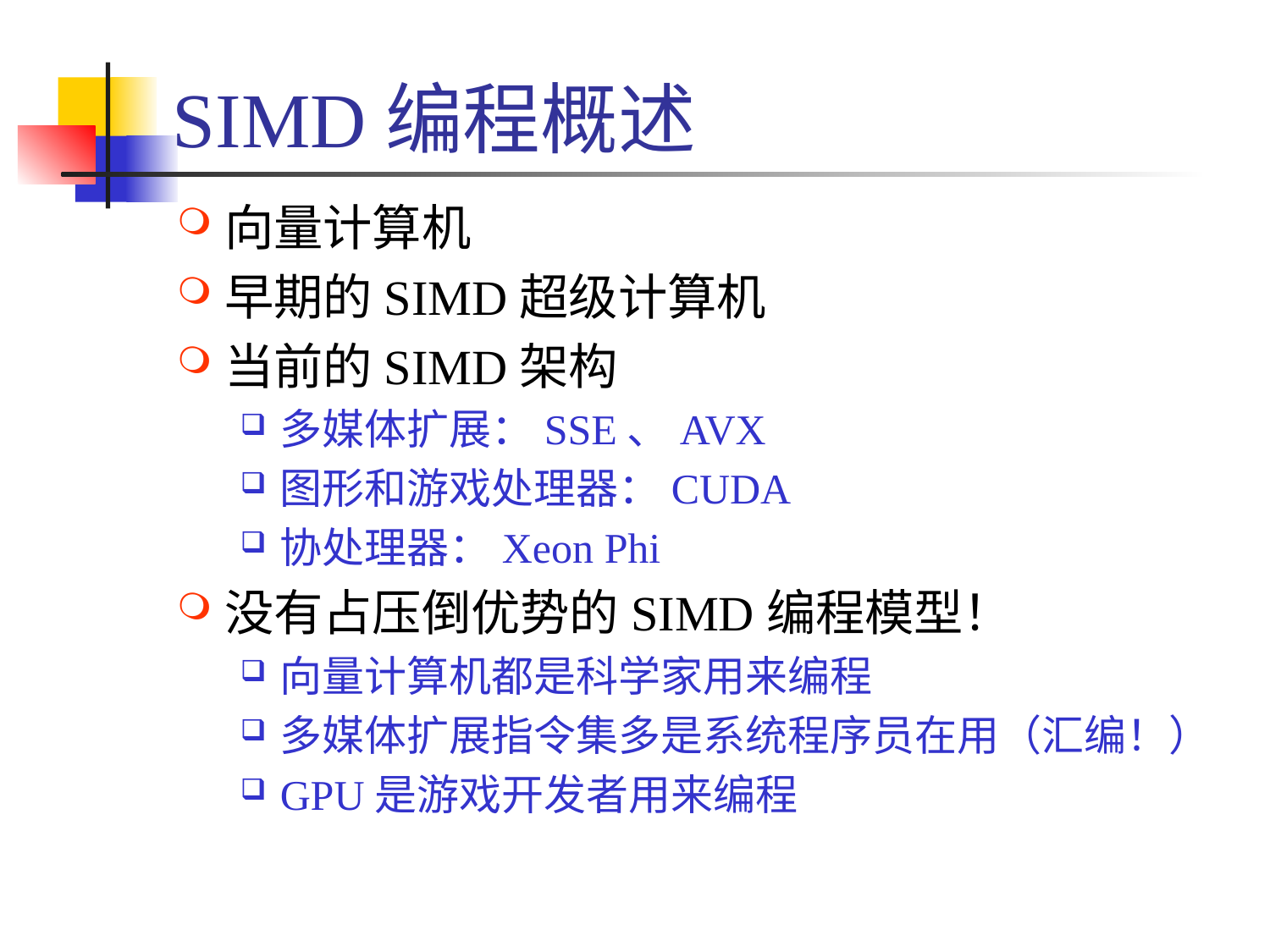

# SIMD编程概述
向量计算机
早期的SIMD超级计算机
当前的SIMD架构
多媒体扩展：SSE、AVX
图形和游戏处理器：CUDA
协处理器：Xeon Phi
没有占压倒优势的SIMD编程模型！
向量计算机都是科学家用来编程
多媒体扩展指令集多是系统程序员在用（汇编！）
GPU是游戏开发者用来编程